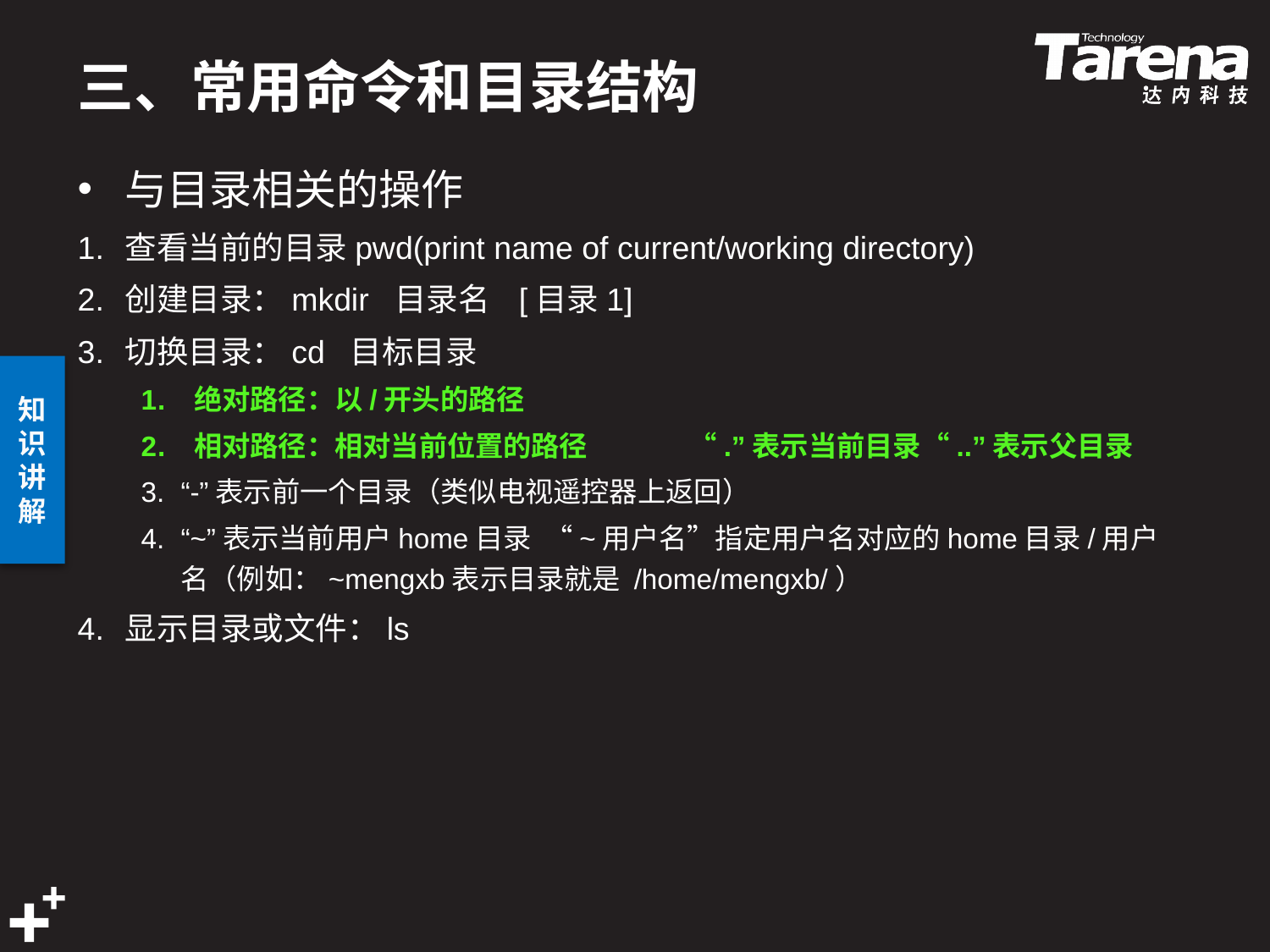

# 三、常用命令和目录结构
与目录相关的操作
查看当前的目录pwd(print name of current/working directory)
创建目录：mkdir  目录名   [目录1]
切换目录：cd  目标目录
 绝对路径：以/开头的路径
 相对路径：相对当前位置的路径	“.”表示当前目录“..”表示父目录
“-”表示前一个目录（类似电视遥控器上返回）
“~”表示当前用户home目录  “~用户名”指定用户名对应的home目录/用户名（例如：~mengxb表示目录就是 /home/mengxb/）
显示目录或文件：ls